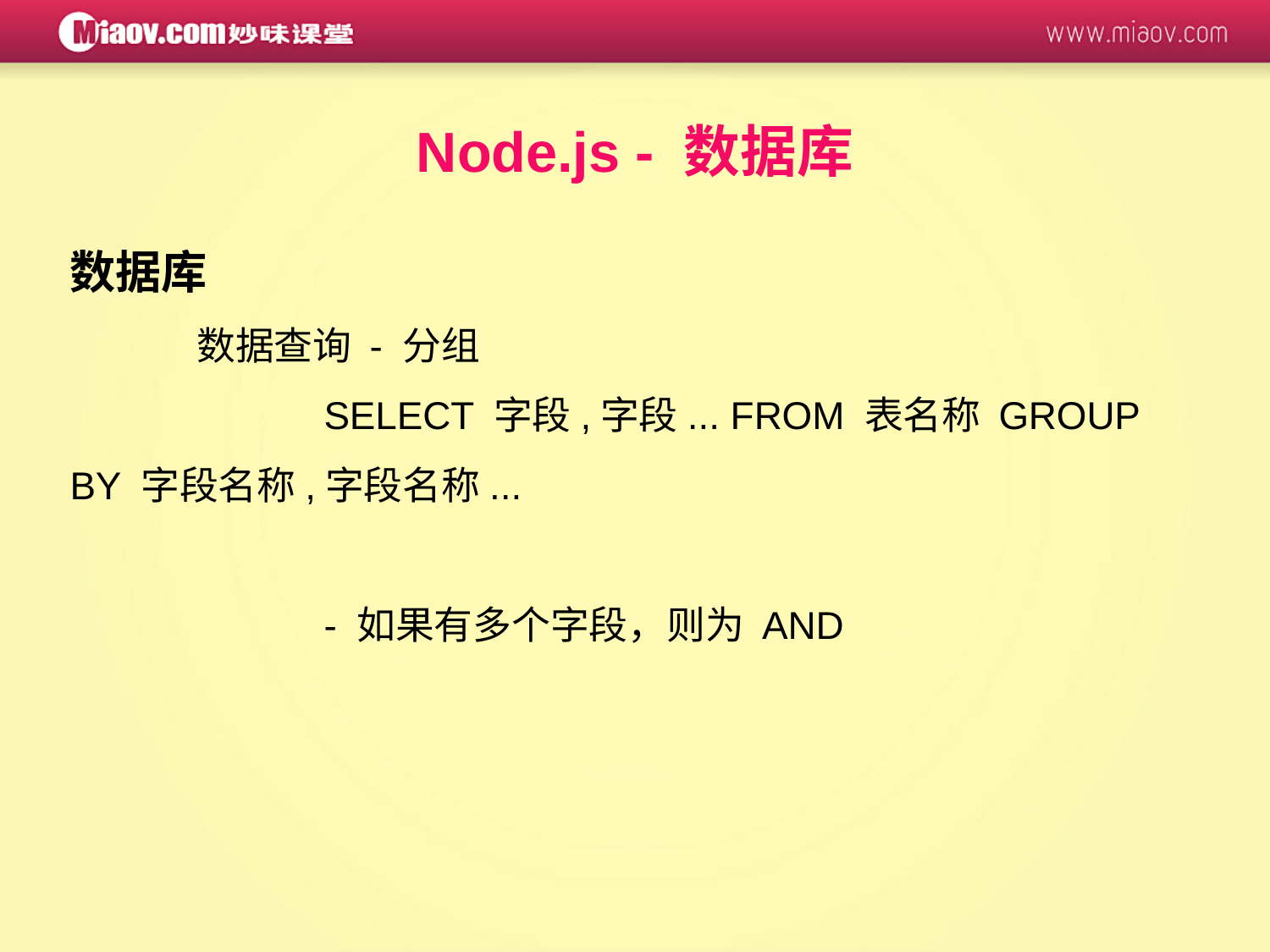

Node.js - 数据库
数据库
	数据查询 - 分组
		SELECT 字段,字段... FROM 表名称 GROUP BY 字段名称,字段名称...

		- 如果有多个字段，则为 AND